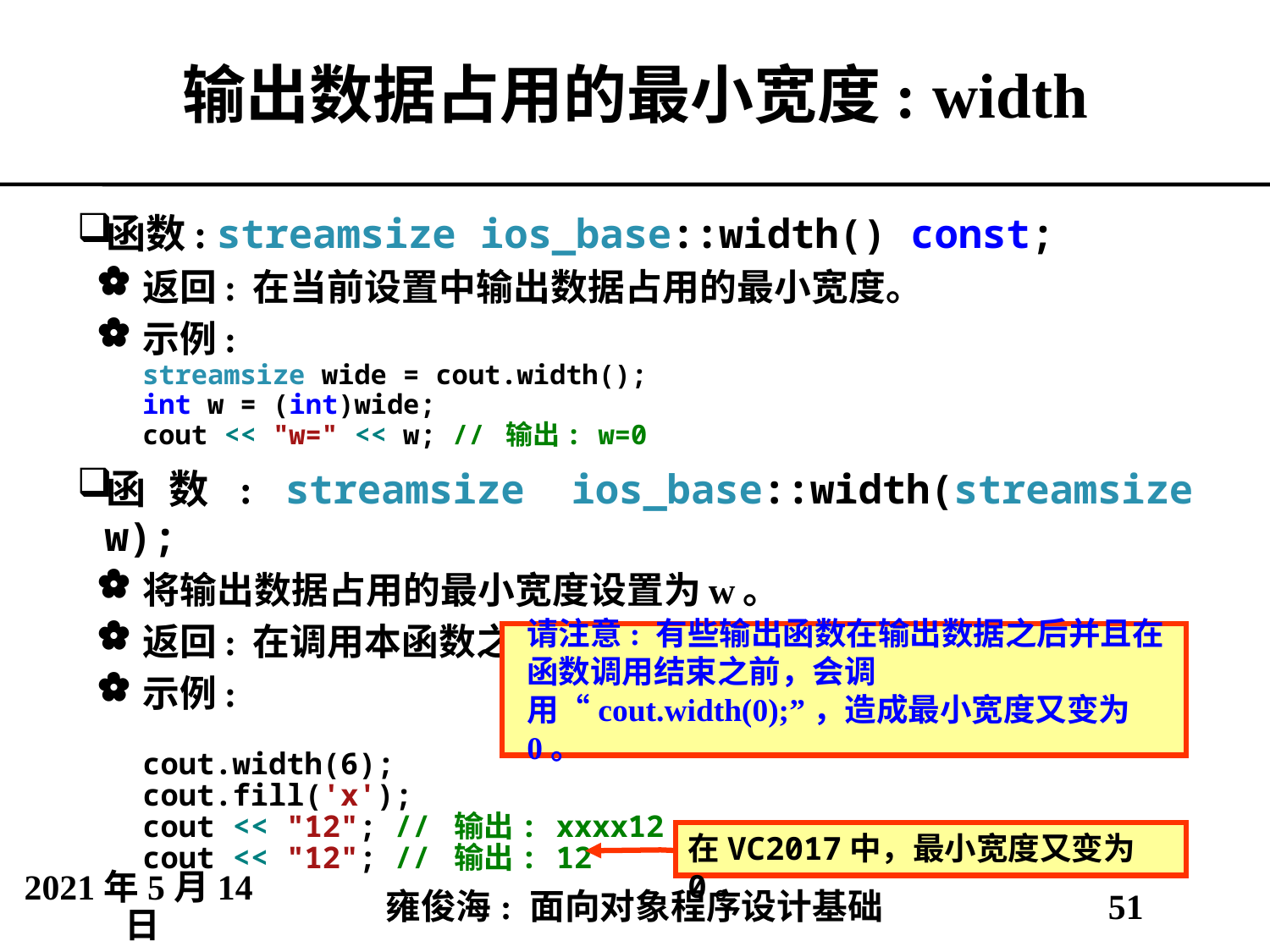

# 输出数据占用的最小宽度: width

函数: streamsize ios_base::width() const;
返回: 在当前设置中输出数据占用的最小宽度。
示例:
streamsize wide = cout.width();
int w = (int)wide;
cout << "w=" << w; // 输出: w=0
函数: streamsize ios_base::width(streamsize w);
将输出数据占用的最小宽度设置为w。
返回: 在调用本函数之前输出数据占用的最小宽度。
示例:
cout.width(6);
cout.fill('x');
cout << "12"; // 输出: xxxx12
cout << "12"; // 输出: 12
请注意: 有些输出函数在输出数据之后并且在函数调用结束之前，会调用“cout.width(0);”，造成最小宽度又变为0。
在VC2017中，最小宽度又变为0。
2021年5月14日
雍俊海: 面向对象程序设计基础
51